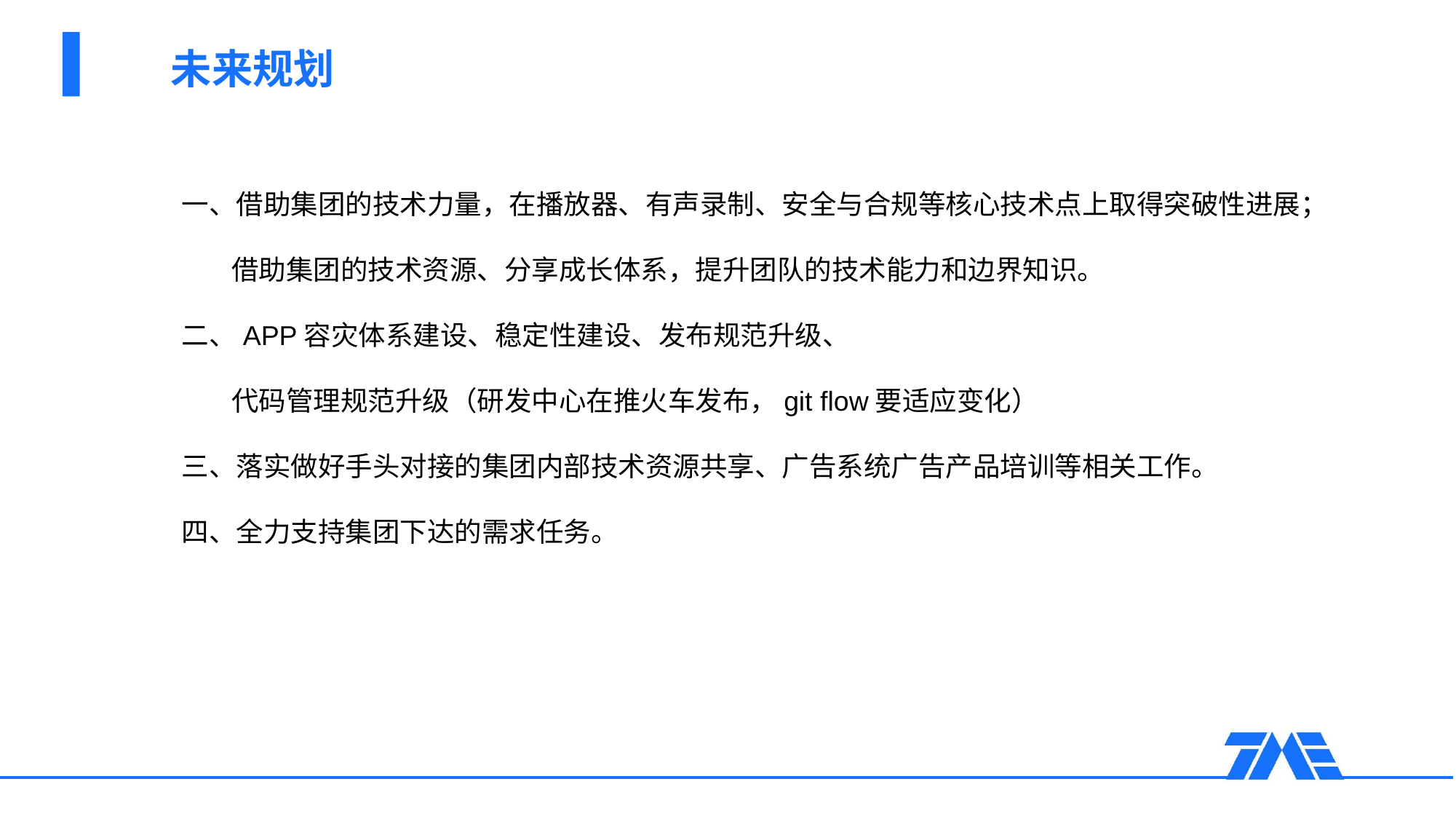

未来规划
一、借助集团的技术力量，在播放器、有声录制、安全与合规等核心技术点上取得突破性进展；
       借助集团的技术资源、分享成长体系，提升团队的技术能力和边界知识。
二、APP容灾体系建设、稳定性建设、发布规范升级、
       代码管理规范升级（研发中心在推火车发布，git flow要适应变化）
三、落实做好手头对接的集团内部技术资源共享、广告系统广告产品培训等相关工作。
四、全力支持集团下达的需求任务。